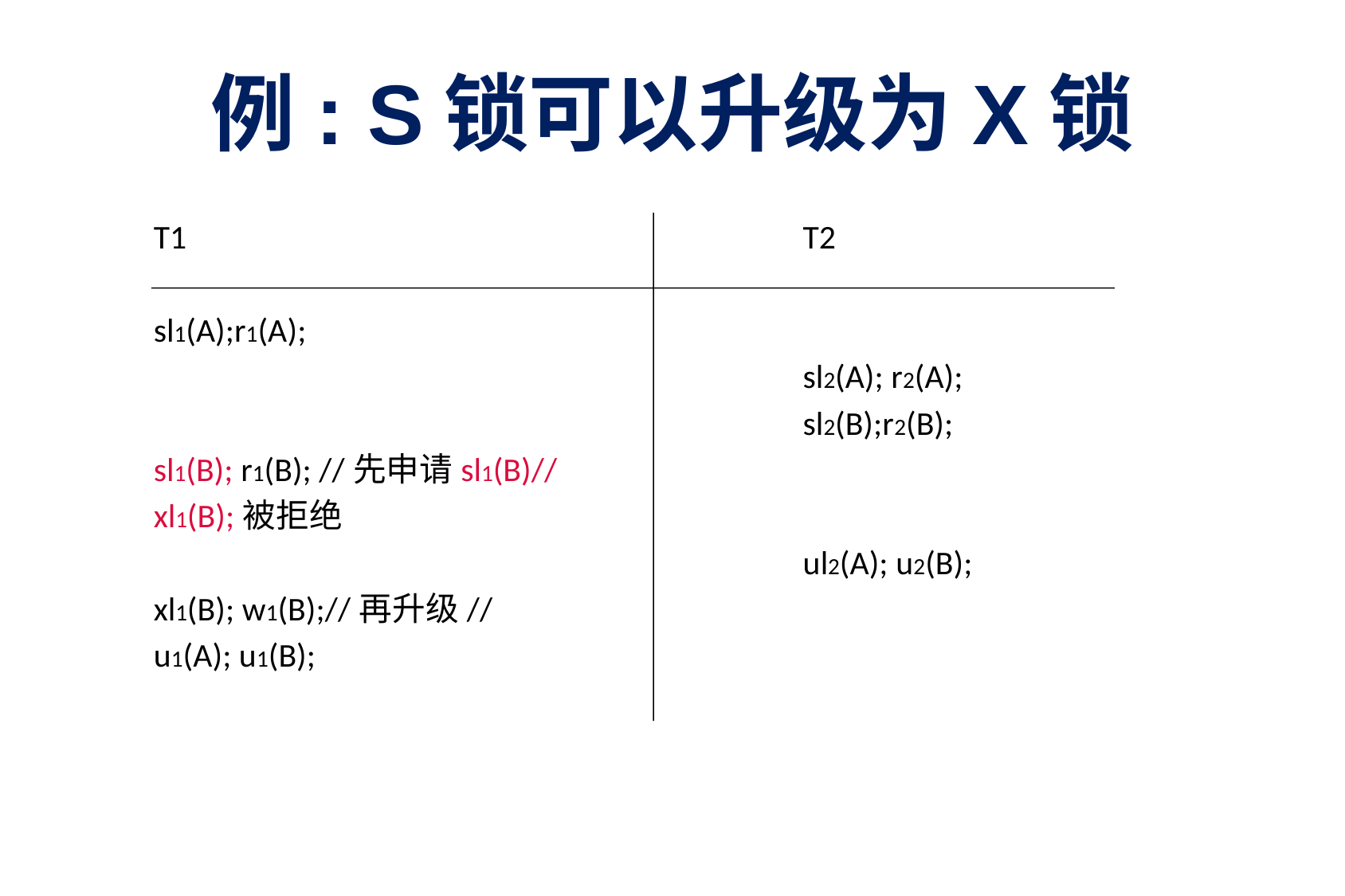

# 例: S锁可以升级为X锁
T1				     		T2

sl1(A);r1(A);
					     	sl2(A); r2(A);
					     	sl2(B);r2(B);
sl1(B); r1(B); //先申请sl1(B)//
xl1(B);被拒绝
					     	ul2(A); u2(B);
xl1(B); w1(B);//再升级//
u1(A); u1(B);